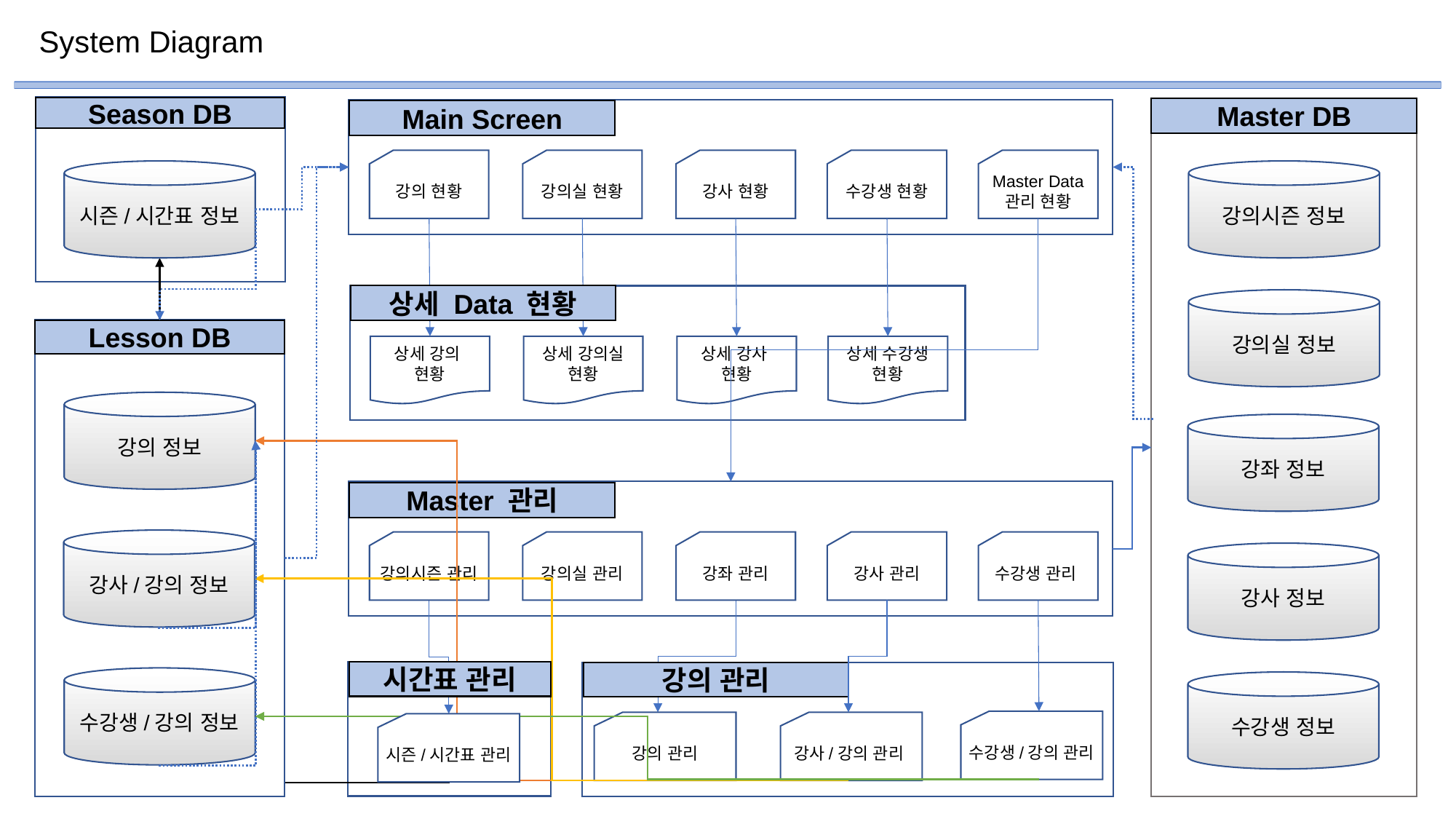

# System Diagram

Season DB

Master DB

Main Screen
Master Data
관리 현황
강의 현황
강의실 현황
강사 현황
수강생 현황
시즌/시간표 정보
강의시즌 정보
상세 Data 현황

강의실 정보

Lesson DB
상세 강의
현황
상세 강의실
현황
상세 강사
현황
상세 수강생
현황
강의 정보

강좌 정보

Master 관리
강사/강의 정보
수강생 관리
강의시즌 관리
강의실 관리
강좌 관리
강사 관리
강사 정보

시간표 관리

강의 관리
수강생/강의 정보
수강생 정보
수강생/강의 관리
강의 관리
강사/강의 관리
시즌/시간표 관리